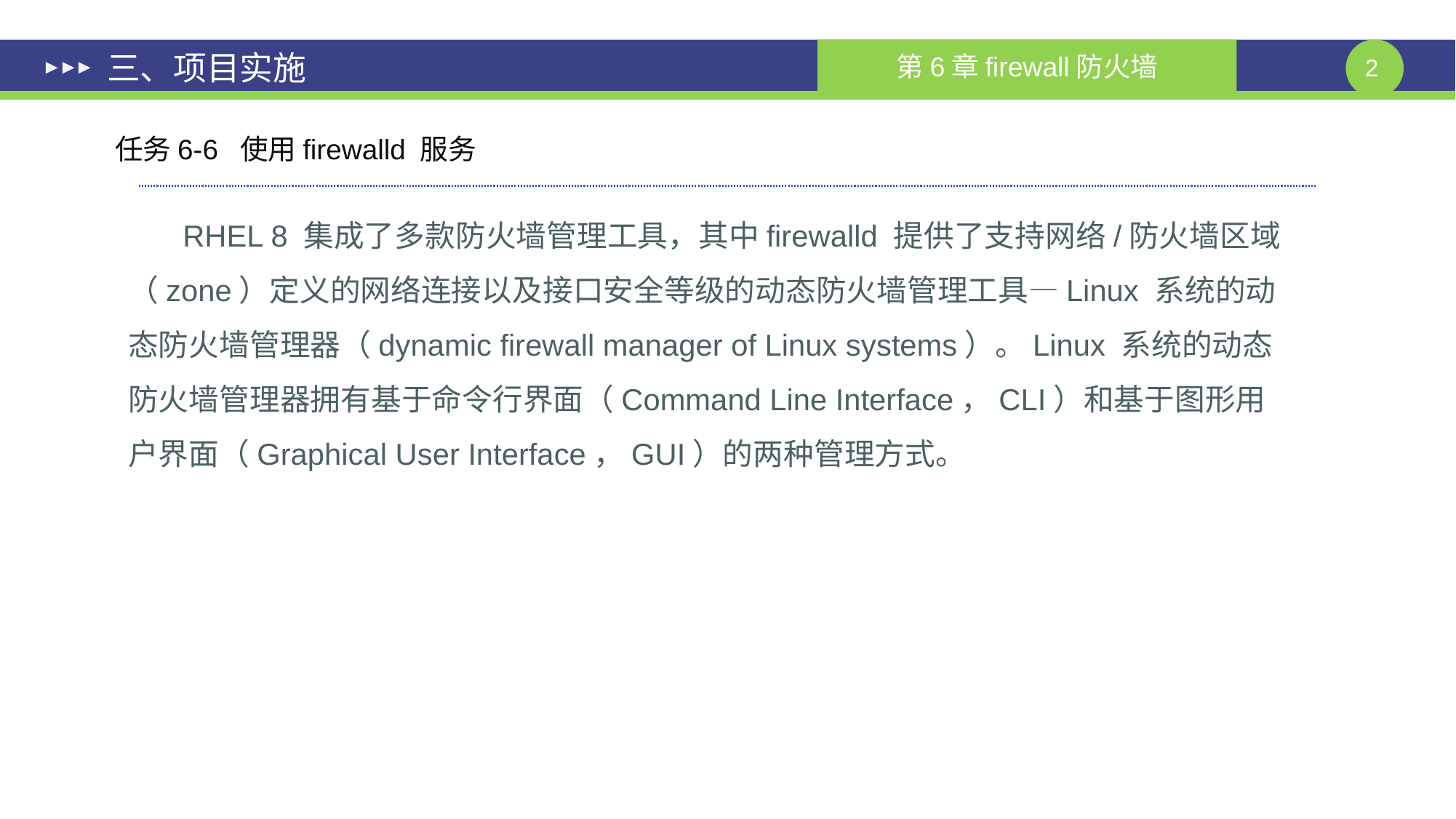

# 三、项目实施
任务6-6  使用firewalld 服务

RHEL 8 集成了多款防火墙管理工具，其中firewalld 提供了支持网络/防火墙区域（zone）定义的网络连接以及接口安全等级的动态防火墙管理工具—Linux 系统的动态防火墙管理器（dynamic firewall manager of Linux systems）。Linux 系统的动态防火墙管理器拥有基于命令行界面（Command Line Interface，CLI）和基于图形用户界面（Graphical User Interface，GUI）的两种管理方式。